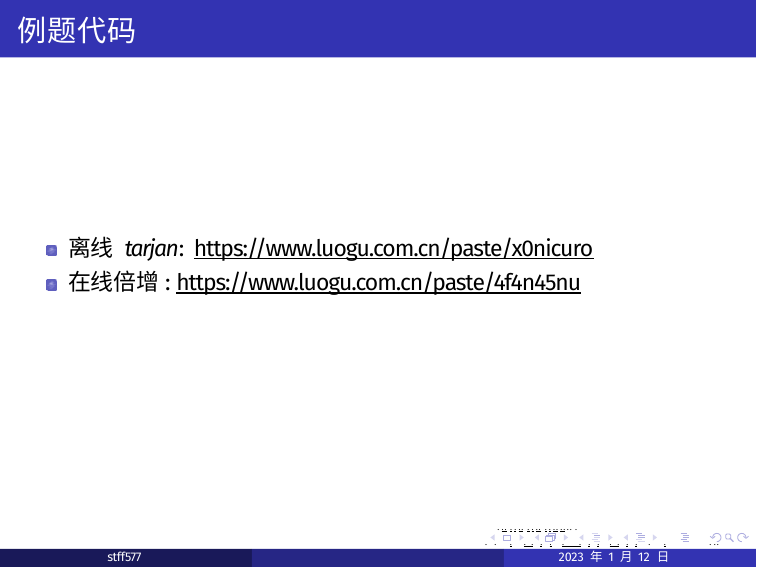

例题代码
离线 tarjan: https://www.luogu.com.cn/paste/x0nicuro
在线倍增: https://www.luogu.com.cn/paste/4f4n45nu

. . . . . . .  . . . .  . . . . . . . . .
.     .        .       .    .    .    .     .    .    .    .      .    .    .    .      .        .	.  . .
2023 年 1 月 12 日	10 / 11
stff577